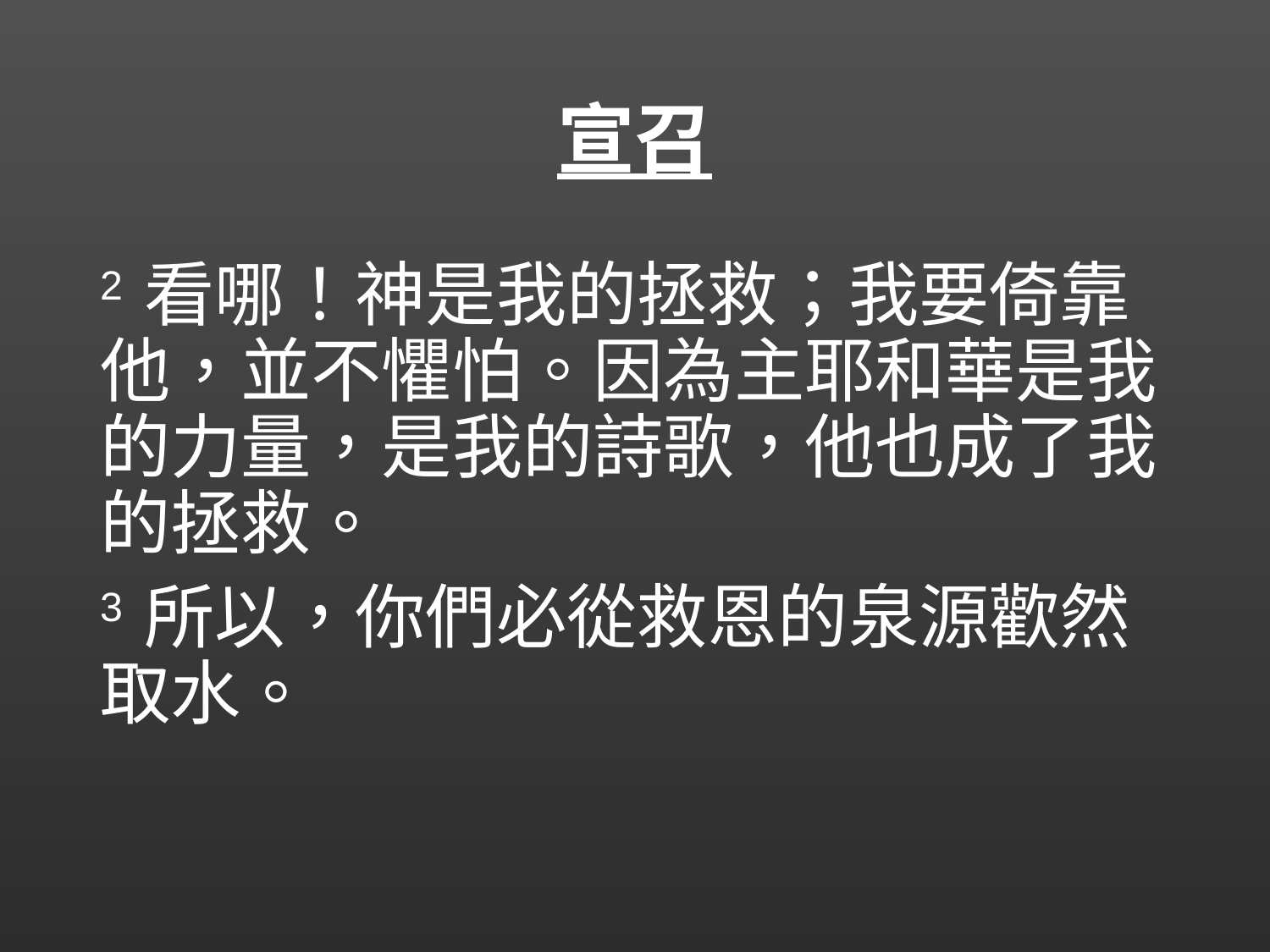

# 宣召
2 看哪！神是我的拯救；我要倚靠他，並不懼怕。因為主耶和華是我的力量，是我的詩歌，他也成了我的拯救。
3 所以，你們必從救恩的泉源歡然取水。